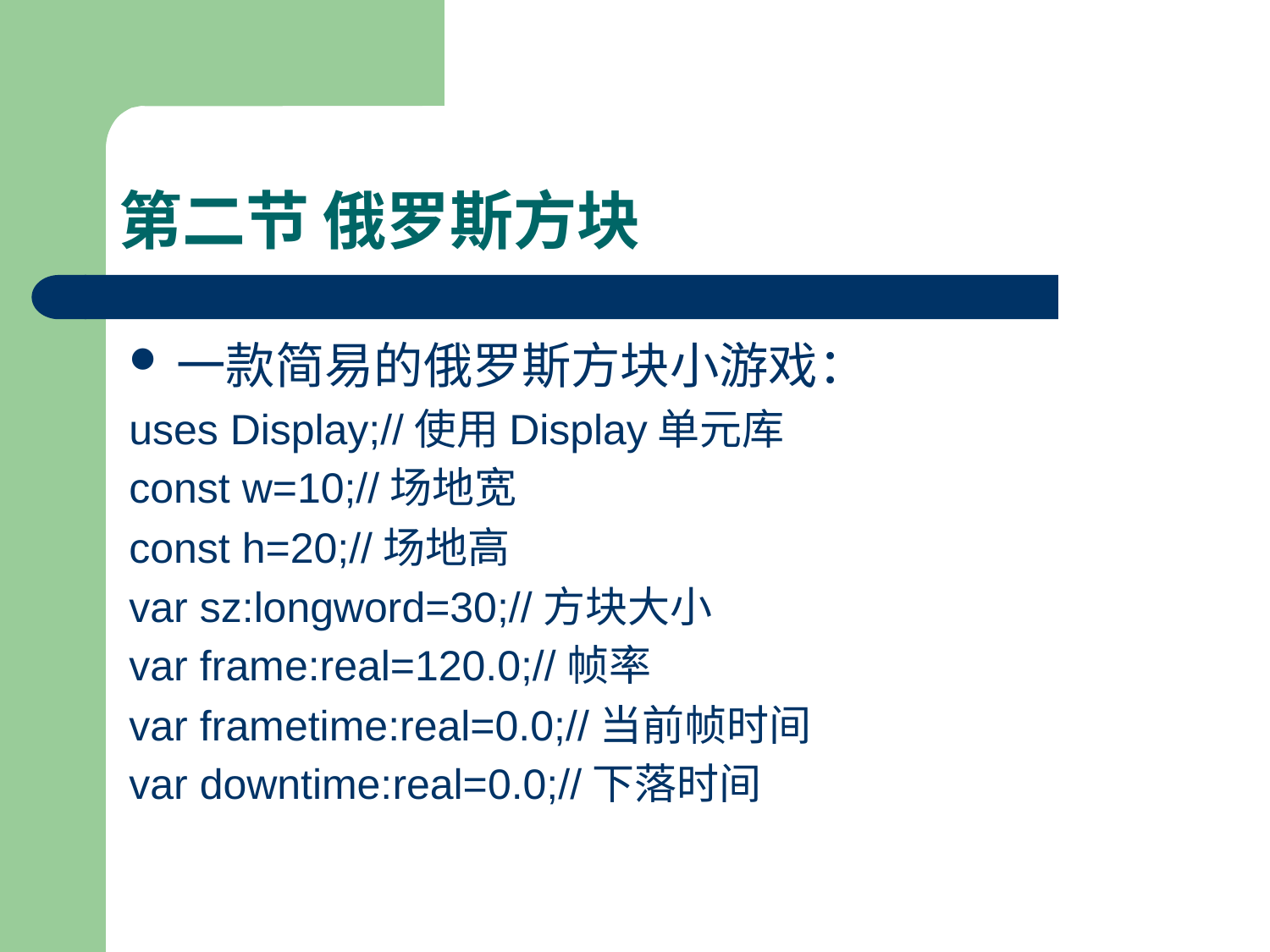

# 第二节 俄罗斯方块
一款简易的俄罗斯方块小游戏：
uses Display;//使用Display单元库
const w=10;//场地宽
const h=20;//场地高
var sz:longword=30;//方块大小
var frame:real=120.0;//帧率
var frametime:real=0.0;//当前帧时间
var downtime:real=0.0;//下落时间